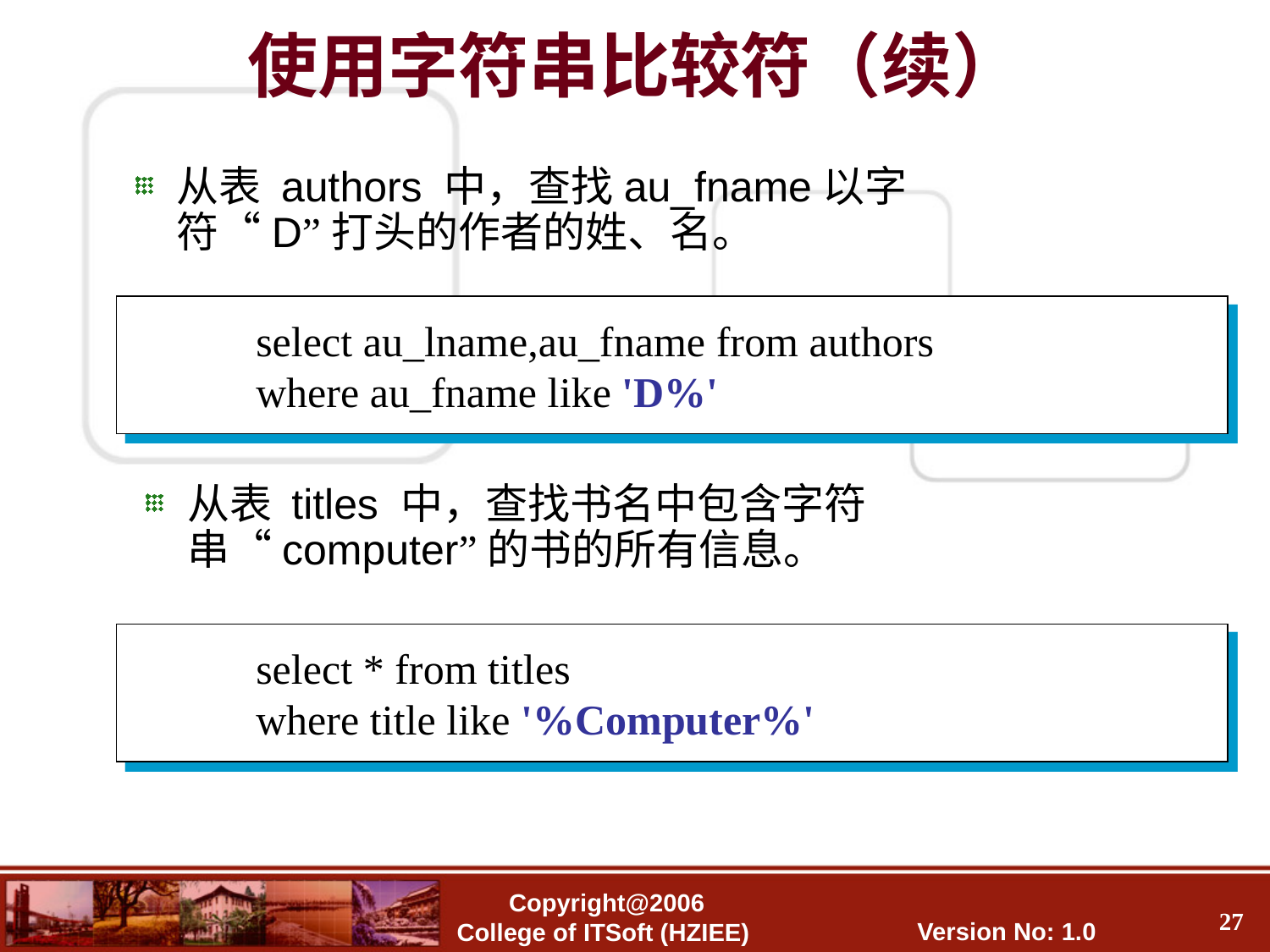

使用字符串比较符（续）
从表 authors 中，查找au_fname以字符“D”打头的作者的姓、名。
select au_lname,au_fname from authors
where au_fname like 'D%'
从表 titles 中，查找书名中包含字符串“computer”的书的所有信息。
select * from titles
where title like '%Computer%'